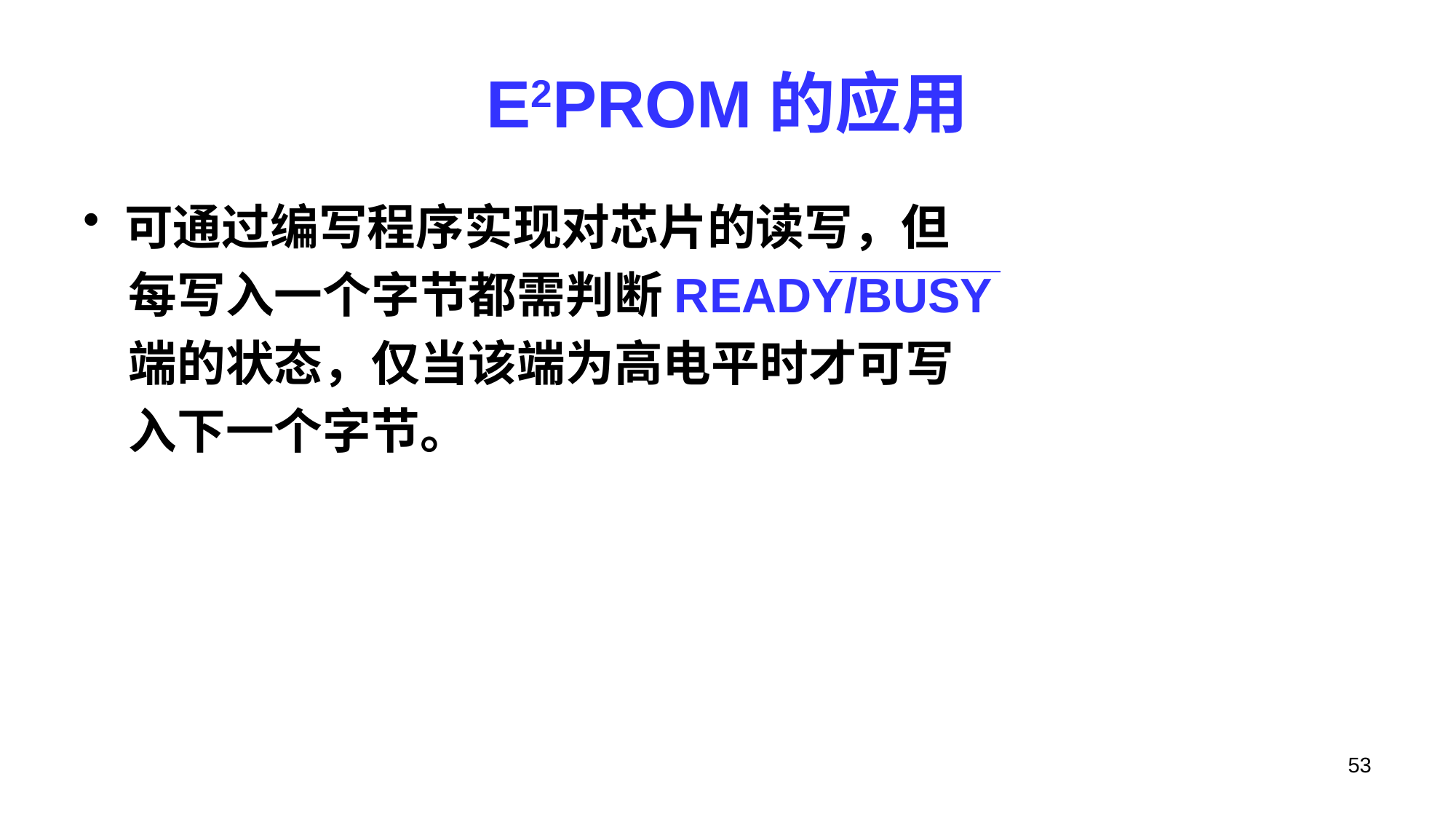

# E2PROM的应用
可通过编写程序实现对芯片的读写，但
   每写入一个字节都需判断READY/BUSY
   端的状态，仅当该端为高电平时才可写
   入下一个字节。

53